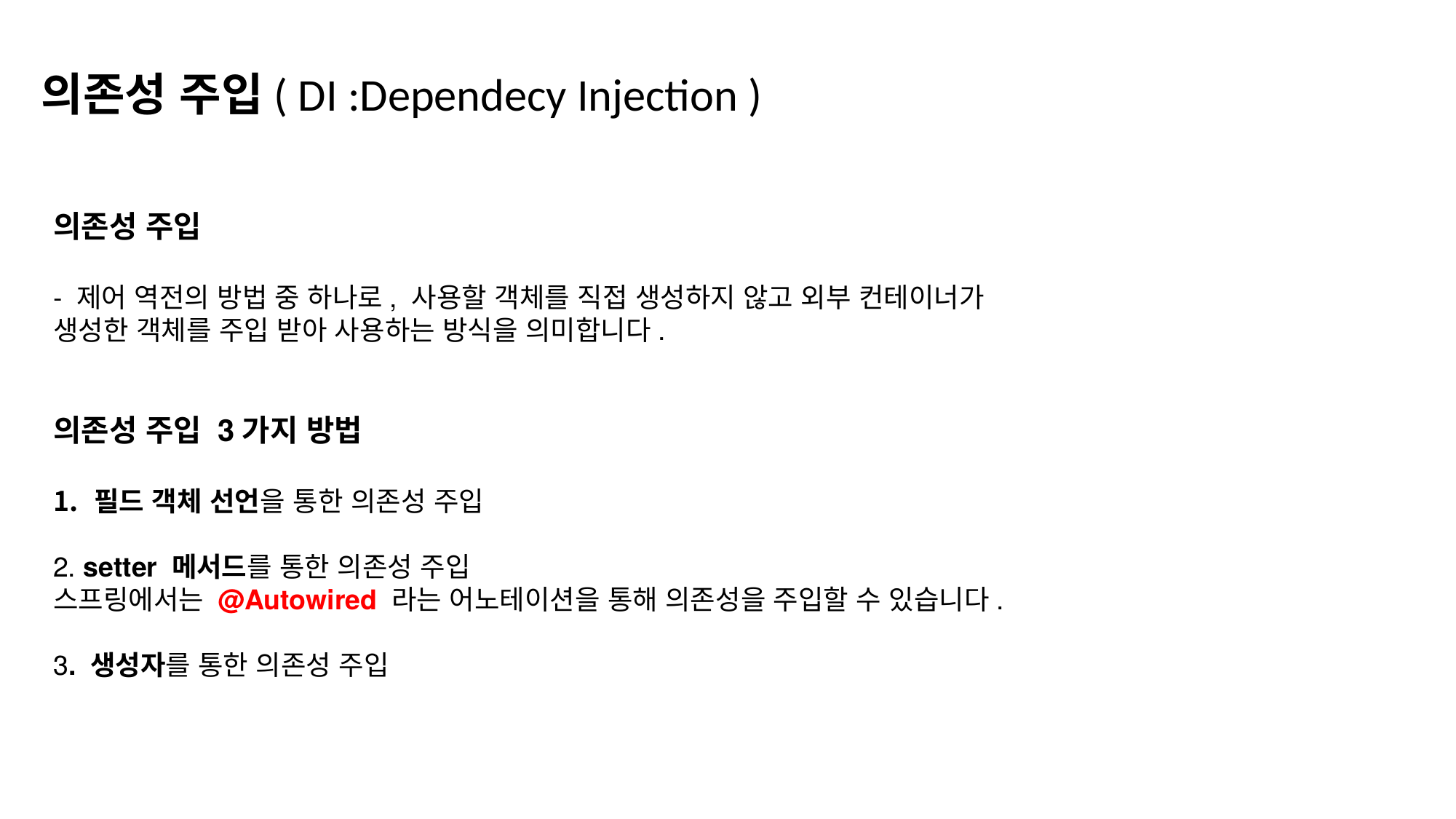

의존성 주입( DI :Dependecy Injection )
의존성 주입

- 제어 역전의 방법 중 하나로, 사용할 객체를 직접 생성하지 않고 외부 컨테이너가 생성한 객체를 주입 받아 사용하는 방식을 의미합니다.

의존성 주입 3가지 방법

필드 객체 선언을 통한 의존성 주입

2. setter 메서드를 통한 의존성 주입
스프링에서는 @Autowired 라는 어노테이션을 통해 의존성을 주입할 수 있습니다.

3. 생성자를 통한 의존성 주입